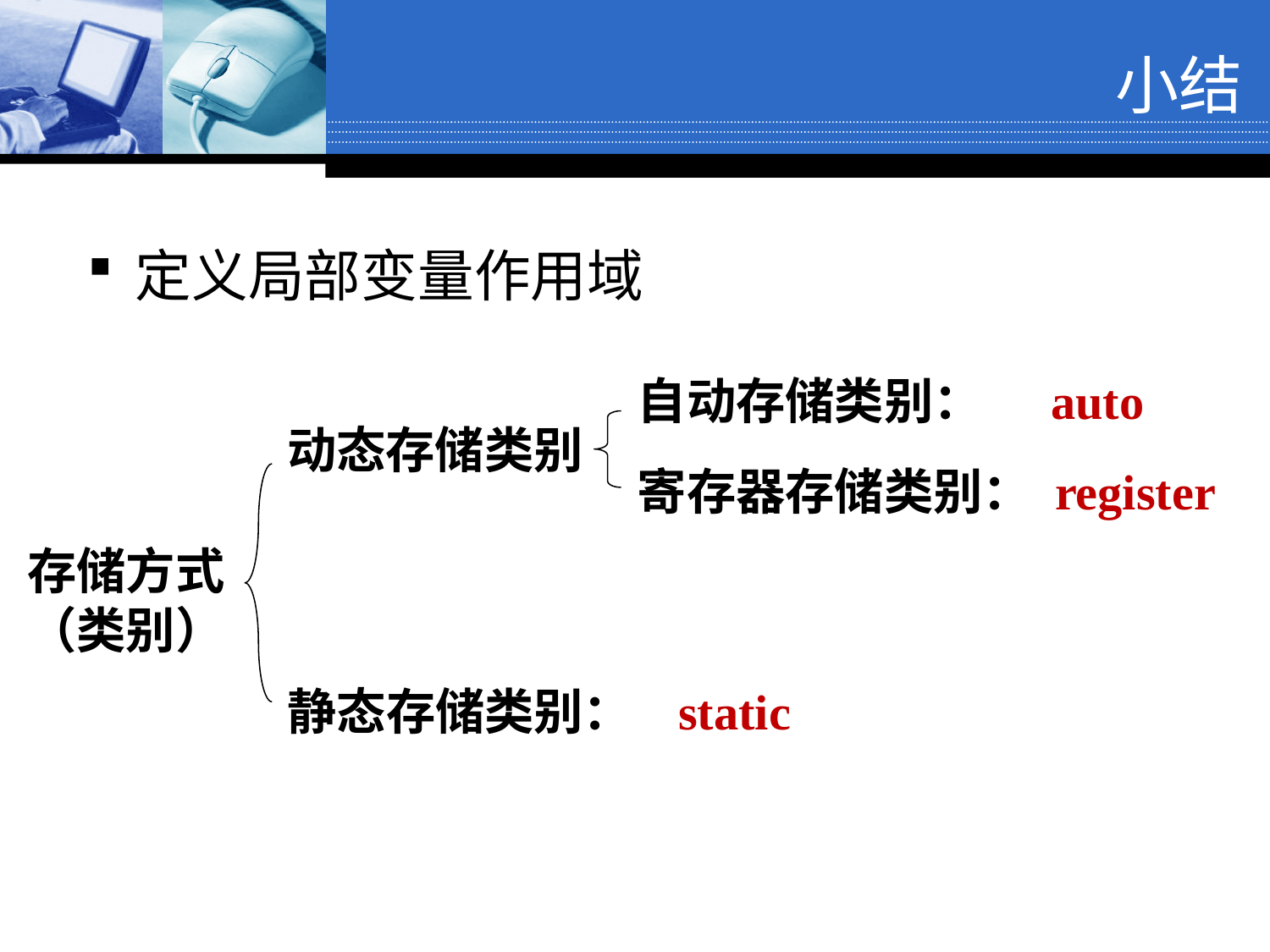

小结
定义局部变量作用域
自动存储类别：     auto

动态存储类别
寄存器存储类别： register

存储方式（类别）
静态存储类别：   static